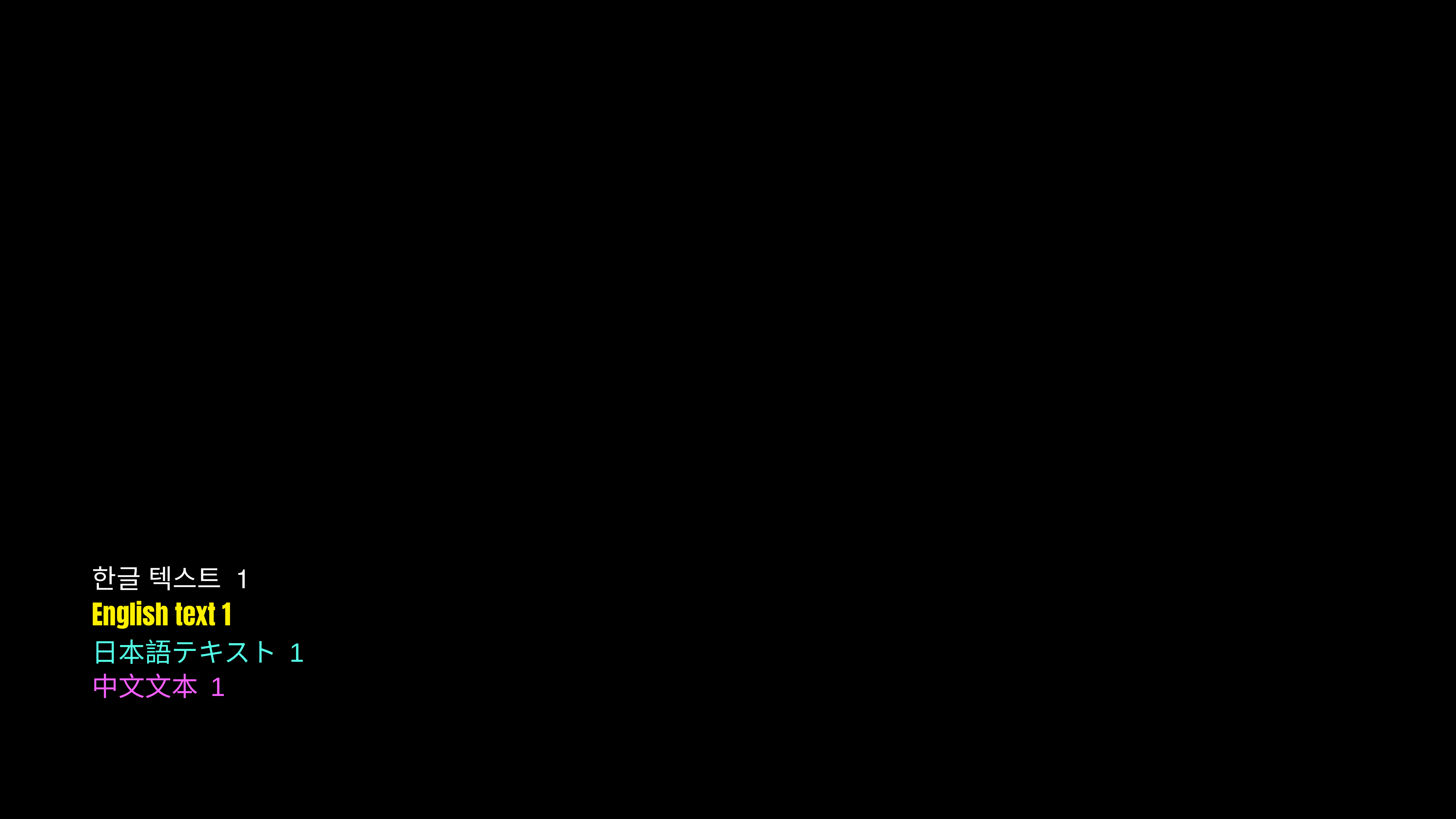

한글 텍스트 1
English text 1
日本語テキスト 1
中文文本 1